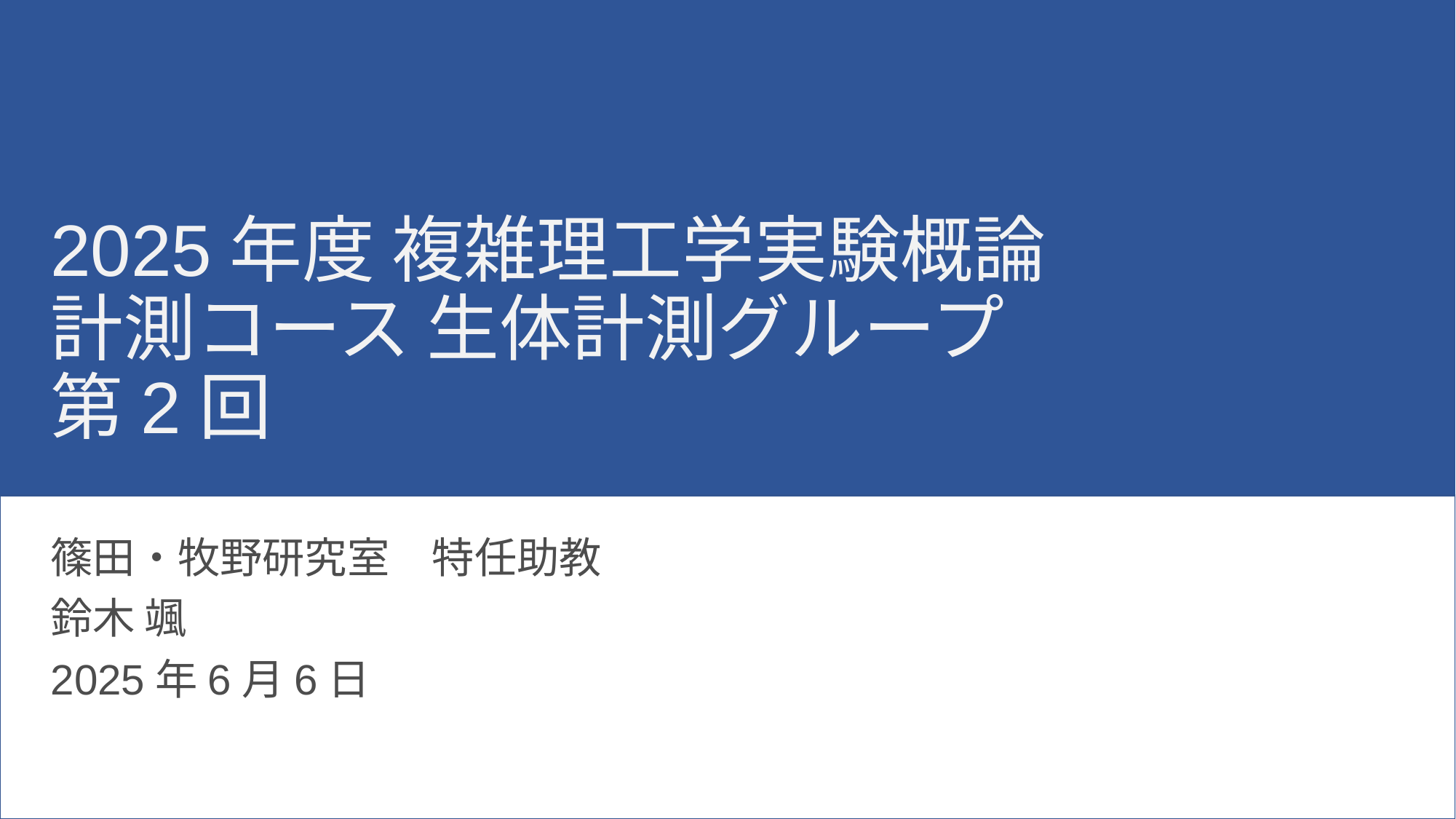

# 2025年度 複雑理工学実験概論 計測コース 生体計測グループ 第2回
篠田・牧野研究室　特任助教
鈴木 颯
2025年6月6日